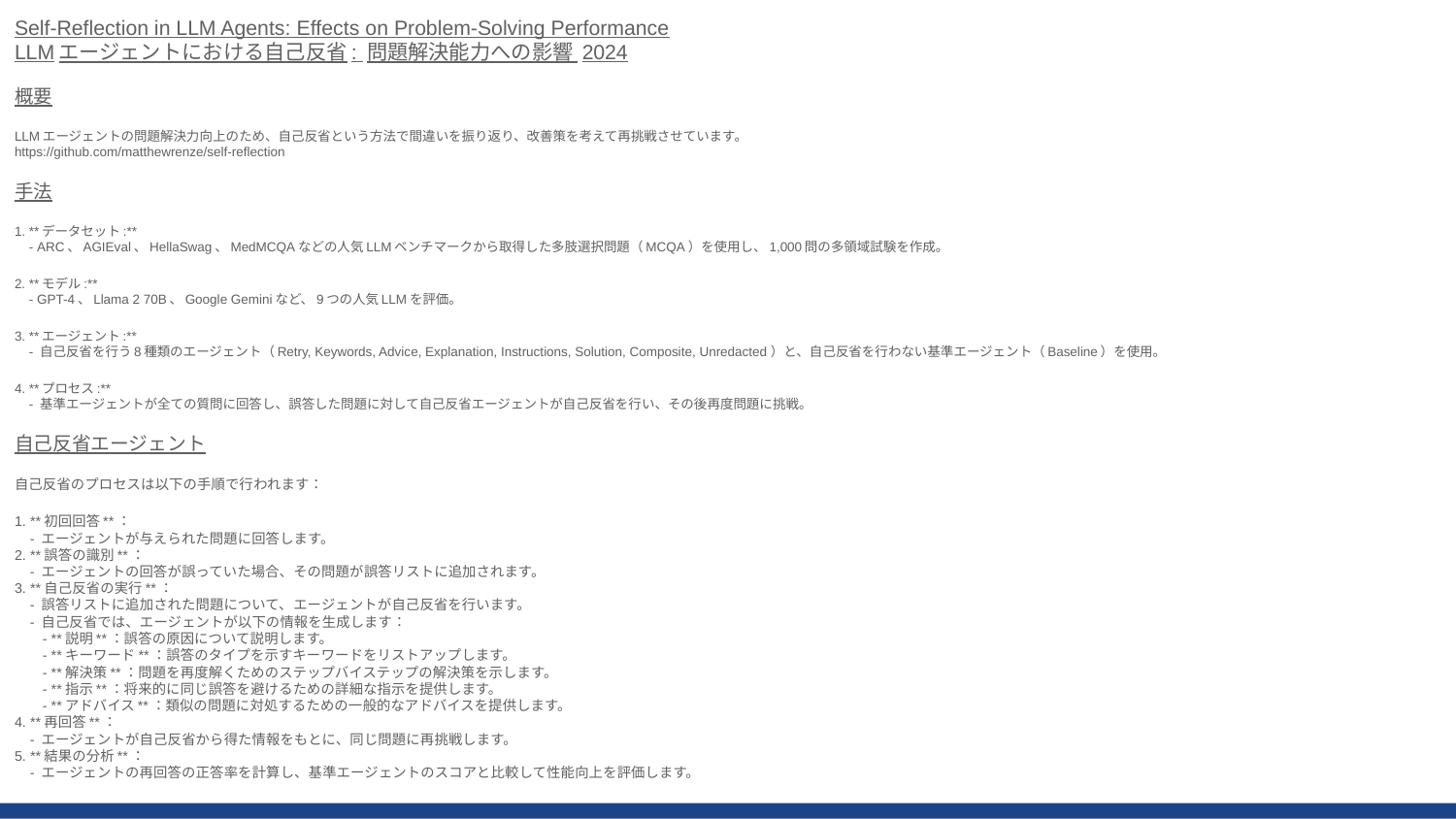

Self-Reflection in LLM Agents: Effects on Problem-Solving Performance
LLMエージェントにおける自己反省: 問題解決能力への影響 2024
概要
LLMエージェントの問題解決力向上のため、自己反省という方法で間違いを振り返り、改善策を考えて再挑戦させています。
https://github.com/matthewrenze/self-reflection
手法
1. **データセット:**
    - ARC、AGIEval、HellaSwag、MedMCQAなどの人気LLMベンチマークから取得した多肢選択問題（MCQA）を使用し、1,000問の多領域試験を作成。
2. **モデル:**
    - GPT-4、Llama 2 70B、Google Geminiなど、9つの人気LLMを評価。
3. **エージェント:**
    - 自己反省を行う8種類のエージェント（Retry, Keywords, Advice, Explanation, Instructions, Solution, Composite, Unredacted）と、自己反省を行わない基準エージェント（Baseline）を使用。
4. **プロセス:**
    - 基準エージェントが全ての質問に回答し、誤答した問題に対して自己反省エージェントが自己反省を行い、その後再度問題に挑戦。
自己反省エージェント
自己反省のプロセスは以下の手順で行われます：
1. **初回回答**：
    - エージェントが与えられた問題に回答します。
2. **誤答の識別**：
    - エージェントの回答が誤っていた場合、その問題が誤答リストに追加されます。
3. **自己反省の実行**：
    - 誤答リストに追加された問題について、エージェントが自己反省を行います。
    - 自己反省では、エージェントが以下の情報を生成します：
        - **説明**：誤答の原因について説明します。
        - **キーワード**：誤答のタイプを示すキーワードをリストアップします。
        - **解決策**：問題を再度解くためのステップバイステップの解決策を示します。
        - **指示**：将来的に同じ誤答を避けるための詳細な指示を提供します。
        - **アドバイス**：類似の問題に対処するための一般的なアドバイスを提供します。
4. **再回答**：
    - エージェントが自己反省から得た情報をもとに、同じ問題に再挑戦します。
5. **結果の分析**：
    - エージェントの再回答の正答率を計算し、基準エージェントのスコアと比較して性能向上を評価します。